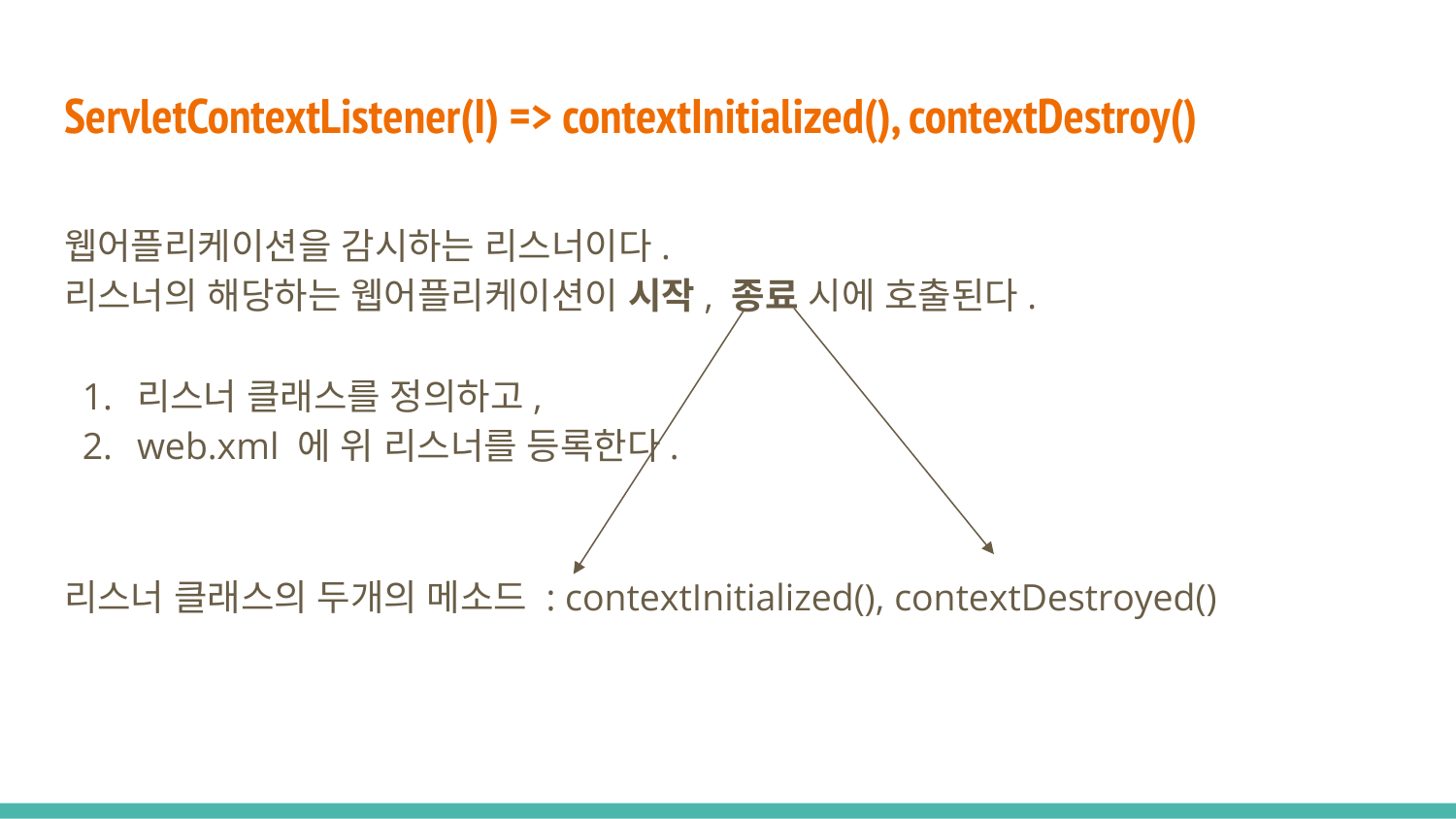

# ServletContextListener(I) => contextInitialized(), contextDestroy()
웹어플리케이션을 감시하는 리스너이다.
리스너의 해당하는 웹어플리케이션이 시작, 종료 시에 호출된다.

리스너 클래스를 정의하고,
web.xml 에 위 리스너를 등록한다.

리스너 클래스의 두개의 메소드 : contextInitialized(), contextDestroyed()